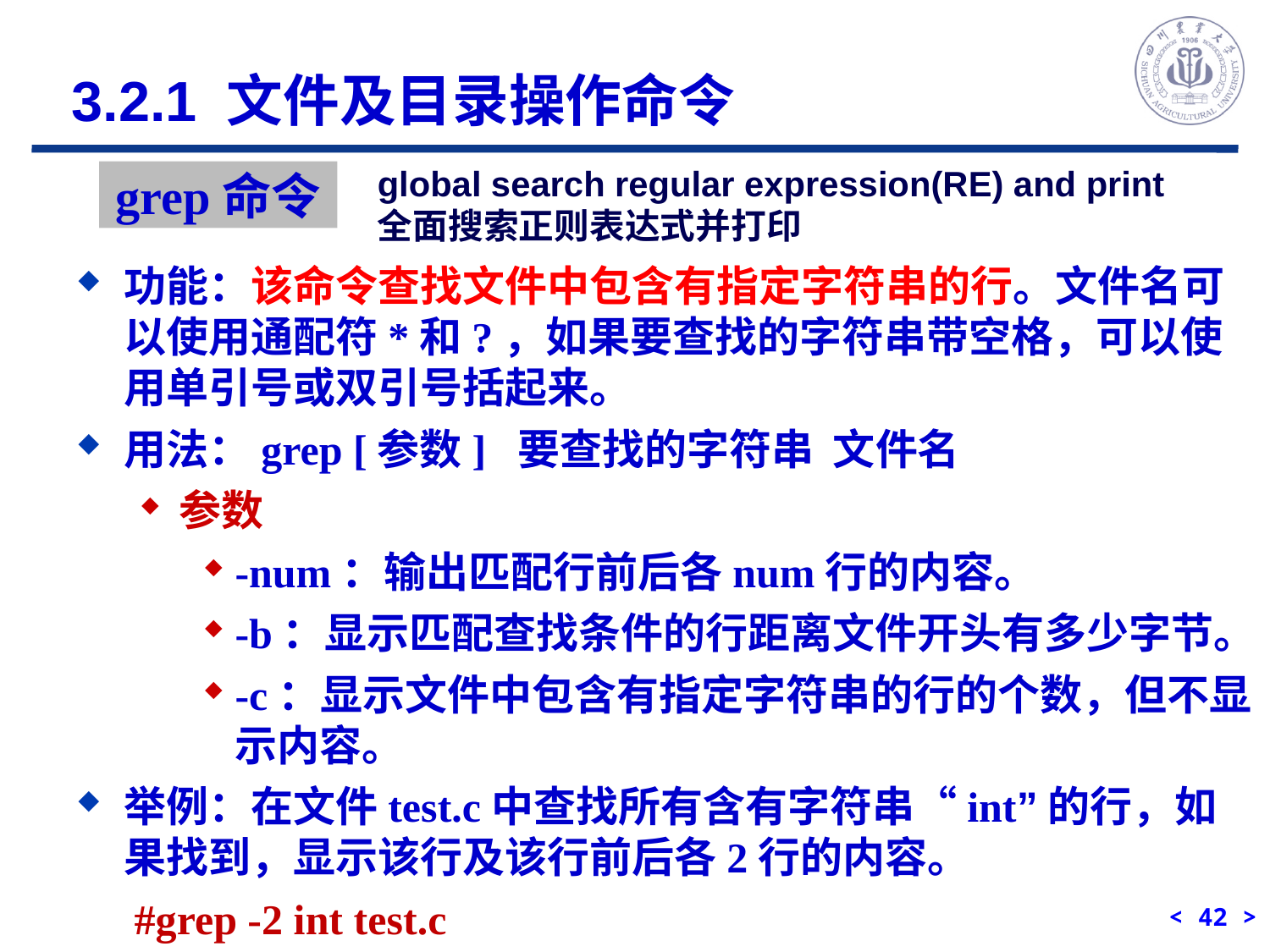

3.2.1 文件及目录操作命令
global search regular expression(RE) and print
全面搜索正则表达式并打印
grep命令
功能：该命令查找文件中包含有指定字符串的行。文件名可以使用通配符*和?，如果要查找的字符串带空格，可以使用单引号或双引号括起来。
用法：grep [参数]  要查找的字符串  文件名
参数
-num：输出匹配行前后各num行的内容。
-b：显示匹配查找条件的行距离文件开头有多少字节。
-c：显示文件中包含有指定字符串的行的个数，但不显示内容。
举例：在文件test.c中查找所有含有字符串“int”的行，如果找到，显示该行及该行前后各2行的内容。
	 #grep -2 int test.c